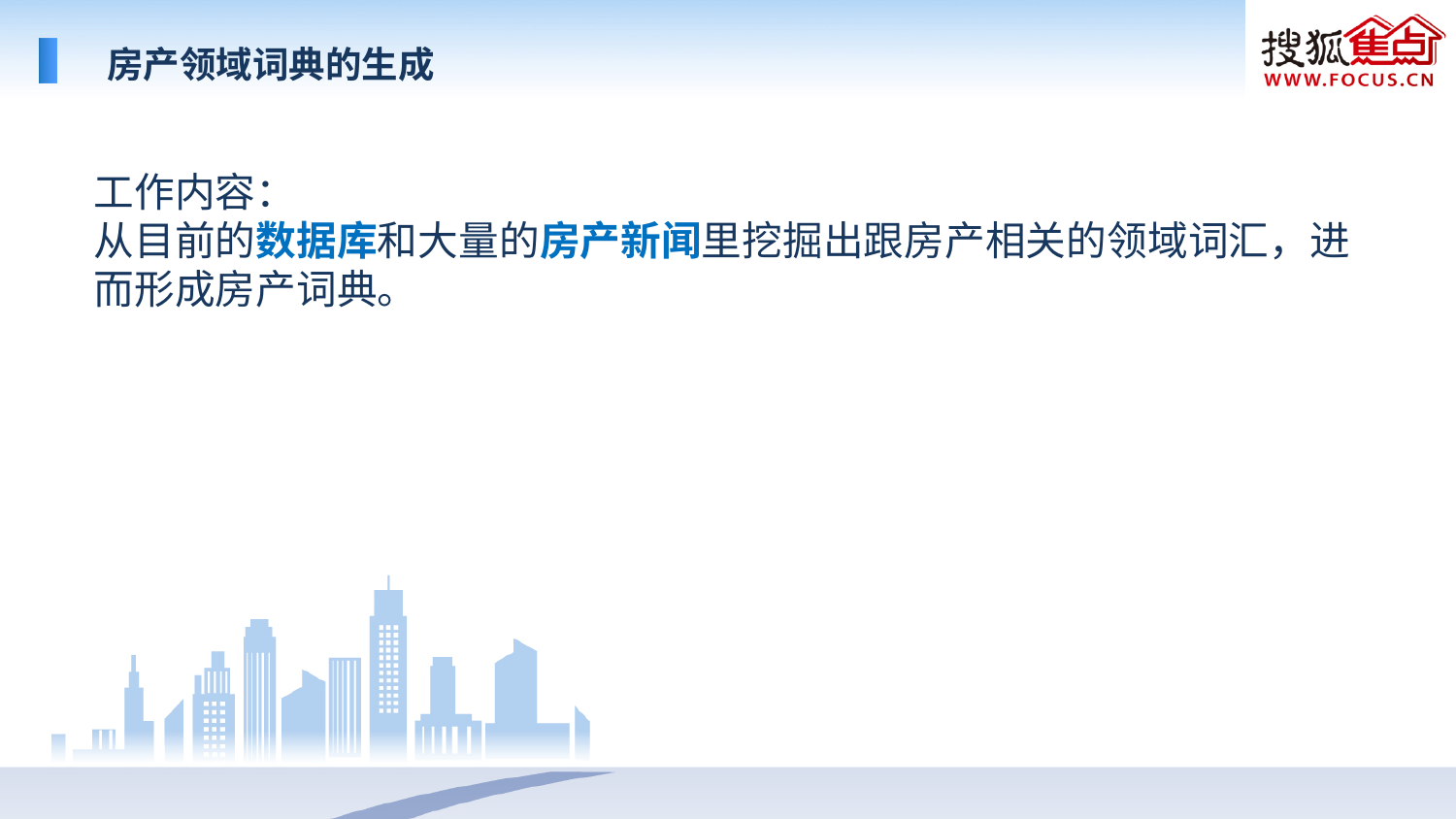

房产领域词典的生成
工作内容：
从目前的数据库和大量的房产新闻里挖掘出跟房产相关的领域词汇，进而形成房产词典。